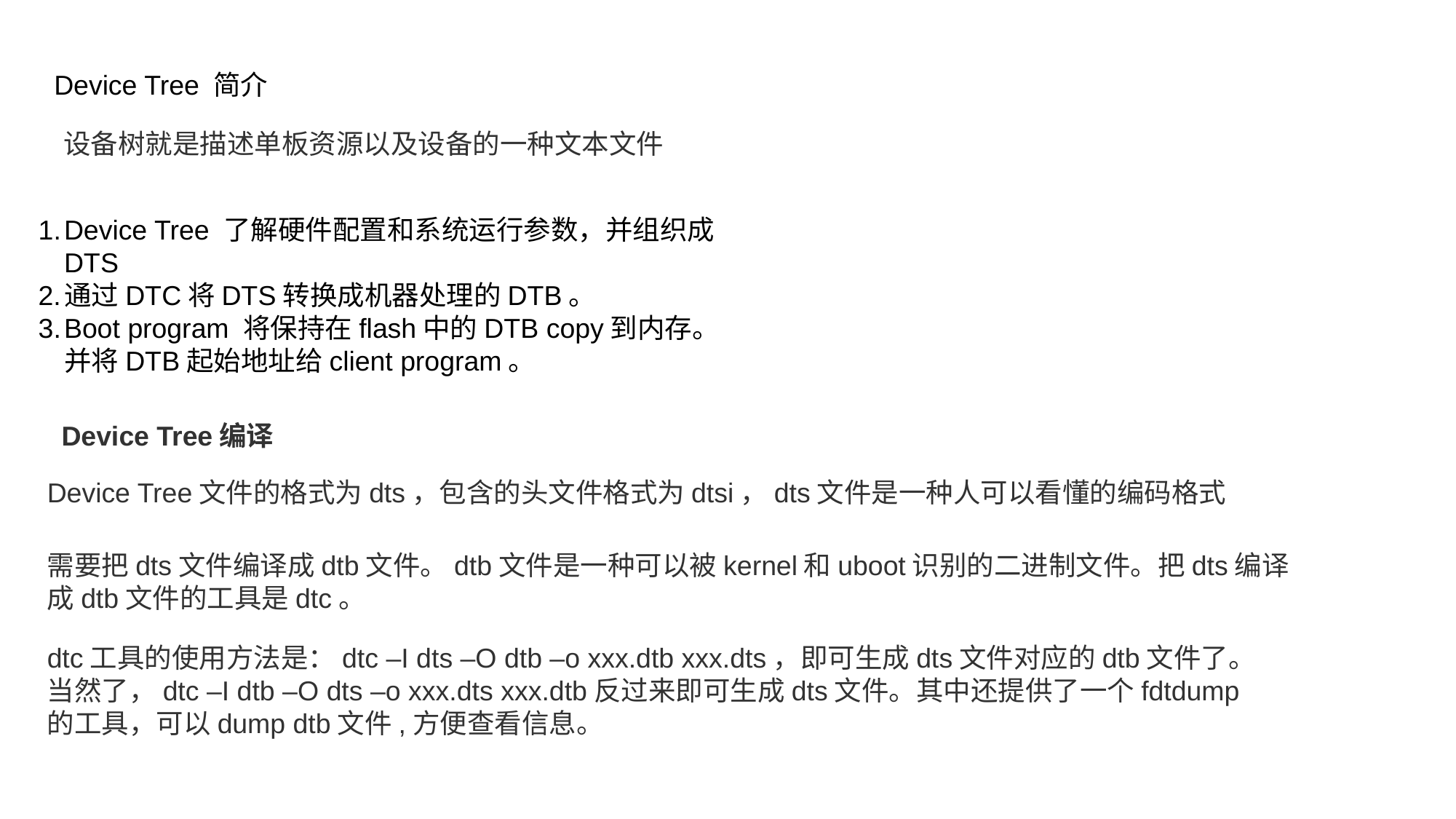

Device Tree 简介
设备树就是描述单板资源以及设备的一种文本文件
Device Tree 了解硬件配置和系统运行参数，并组织成DTS
通过DTC将DTS转换成机器处理的DTB。
Boot program 将保持在flash中的DTB copy到内存。并将DTB起始地址给client program。
Device Tree编译
Device Tree文件的格式为dts，包含的头文件格式为dtsi，dts文件是一种人可以看懂的编码格式
需要把dts文件编译成dtb文件。dtb文件是一种可以被kernel和uboot识别的二进制文件。把dts编译成dtb文件的工具是dtc。
dtc工具的使用方法是：dtc –I dts –O dtb –o xxx.dtb xxx.dts，即可生成dts文件对应的dtb文件了。 当然了，dtc –I dtb –O dts –o xxx.dts xxx.dtb反过来即可生成dts文件。其中还提供了一个fdtdump的工具，可以dump dtb文件,方便查看信息。